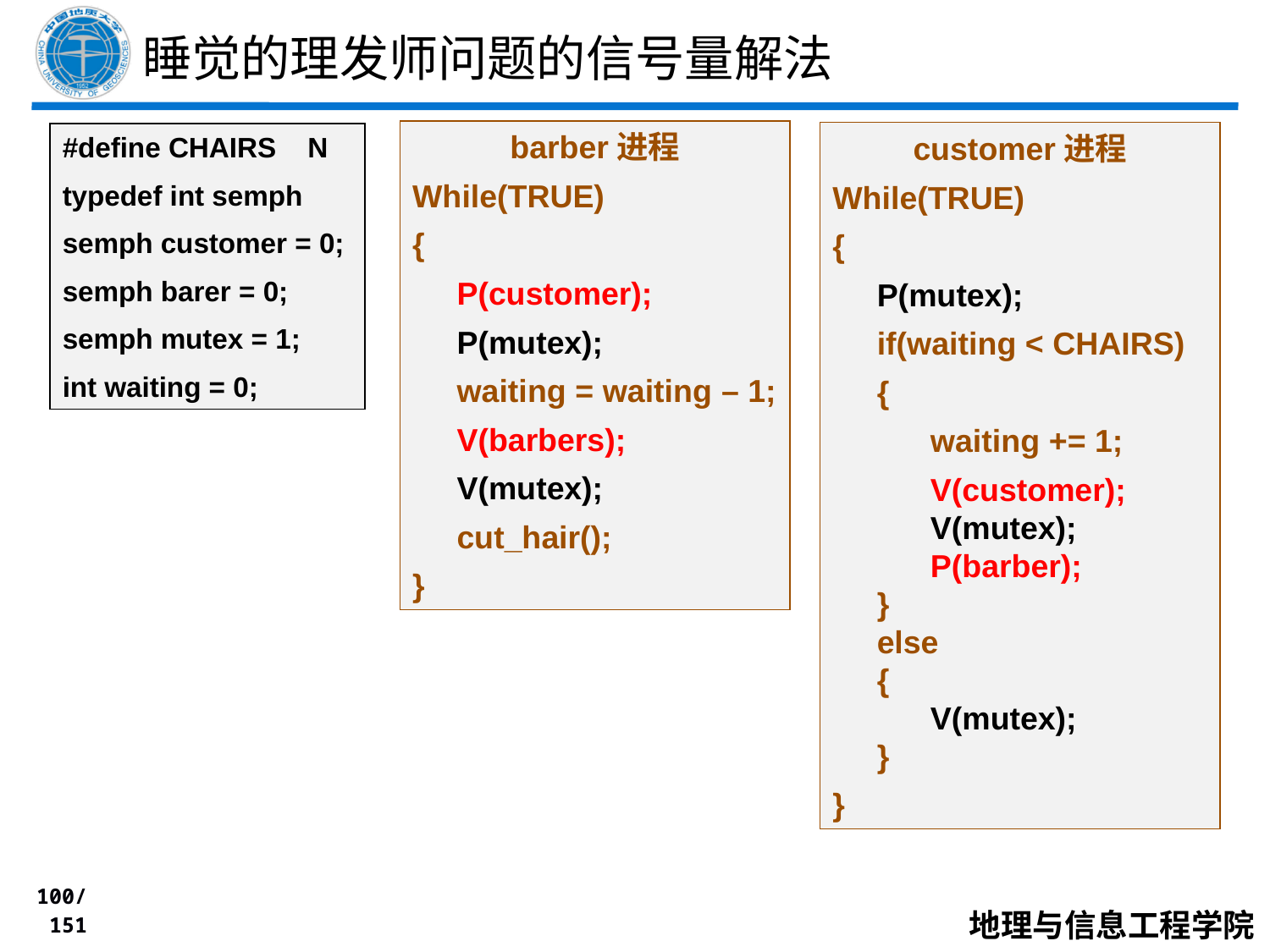

睡觉的理发师问题的信号量解法
barber进程
While(TRUE)
{
     P(customer);
     P(mutex);
     waiting = waiting – 1;
     V(barbers);
     V(mutex);
     cut_hair();
}
customer进程
While(TRUE)
{
     P(mutex);
     if(waiting < CHAIRS)
     {
           waiting += 1;
           V(customer);
           V(mutex);
           P(barber);
     }
     else
     {
           V(mutex);
     }
}
#define CHAIRS    N
typedef int semph
semph customer = 0;
semph barer = 0;
semph mutex = 1;
int waiting = 0;